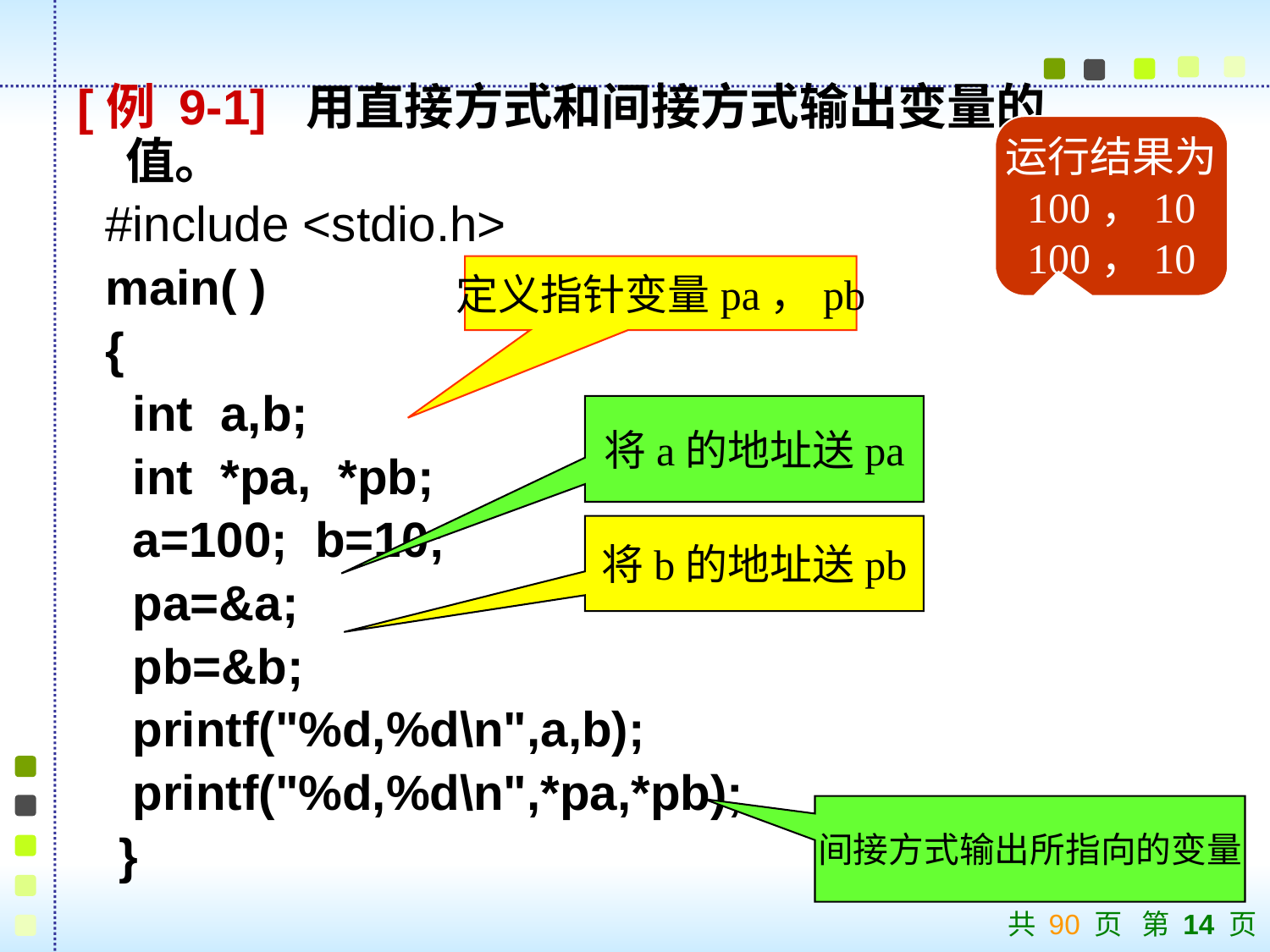

[例 9-1]  用直接方式和间接方式输出变量的值。
  #include <stdio.h>
  main( )
  {
    int  a,b;
    int  *pa,  *pb;
    a=100;  b=10;
    pa=&a;
    pb=&b;
    printf("%d,%d\n",a,b);
    printf("%d,%d\n",*pa,*pb);
   }
运行结果为
100，10
100，10
定义指针变量pa，pb
将a的地址送pa
将b的地址送pb
间接方式输出所指向的变量
共 90 页   第 14 页